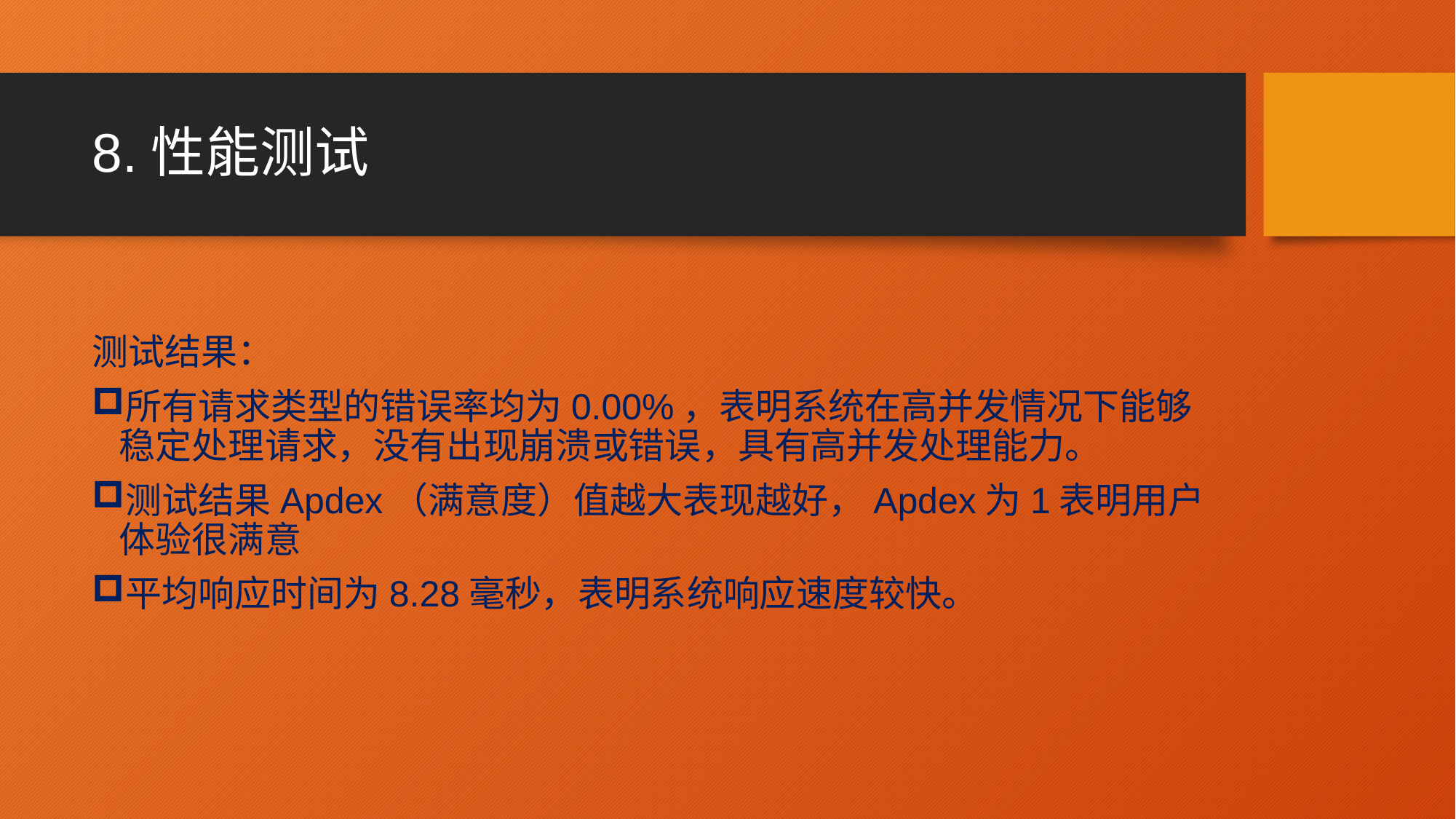

# 8.性能测试
测试结果：
所有请求类型的错误率均为0.00%，表明系统在高并发情况下能够稳定处理请求，没有出现崩溃或错误，具有高并发处理能力。
测试结果Apdex（满意度）值越大表现越好，Apdex为1表明用户体验很满意
平均响应时间为8.28毫秒，表明系统响应速度较快。